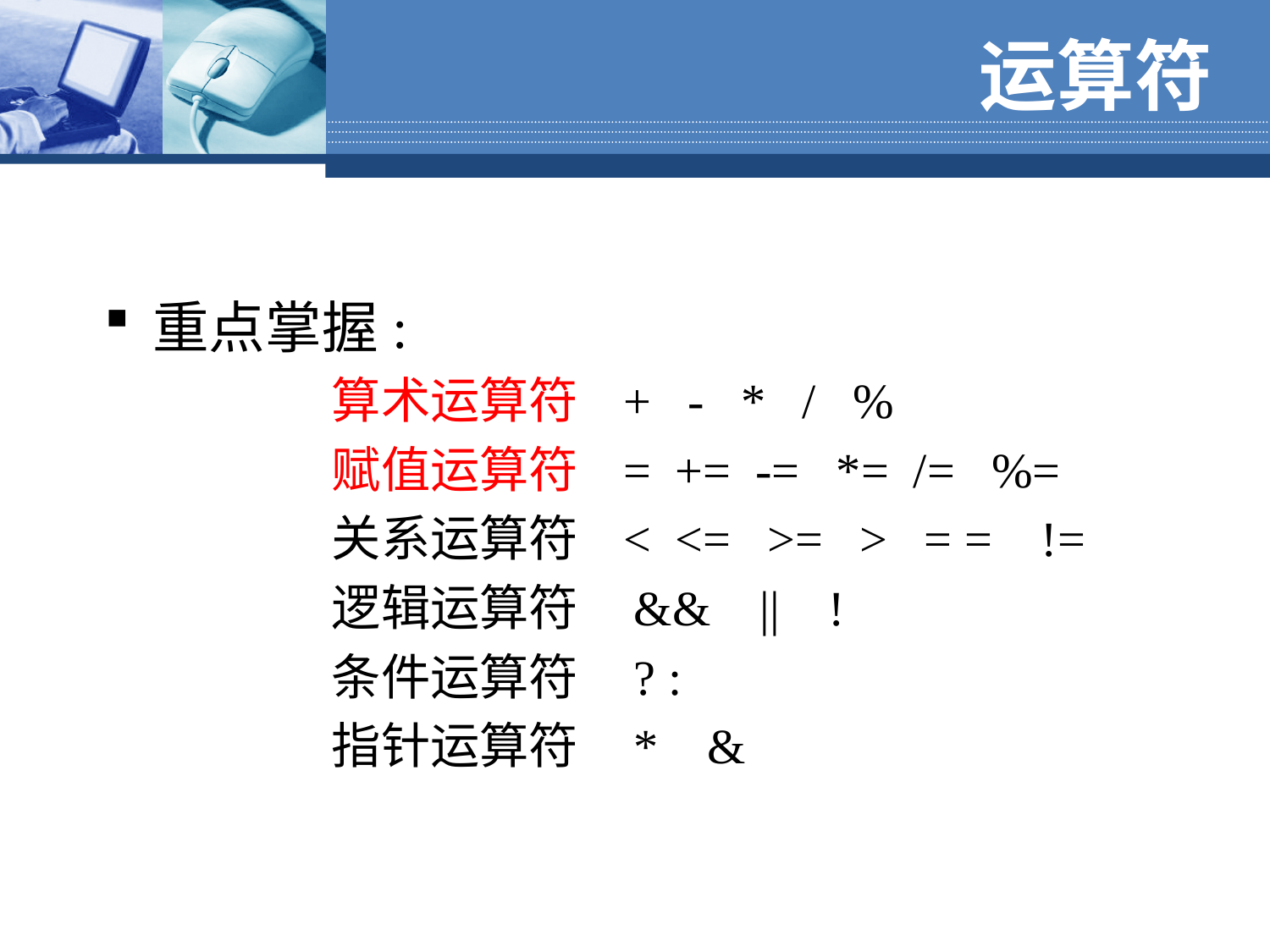

# 运算符

重点掌握:
        算术运算符   +   -   *   /   %
        赋值运算符   =  +=  -=   *=  /=   %=
        关系运算符   <  <=   >=   >   = =    !=
        逻辑运算符    &&    ||    !
        条件运算符    ? :
        指针运算符    *    &